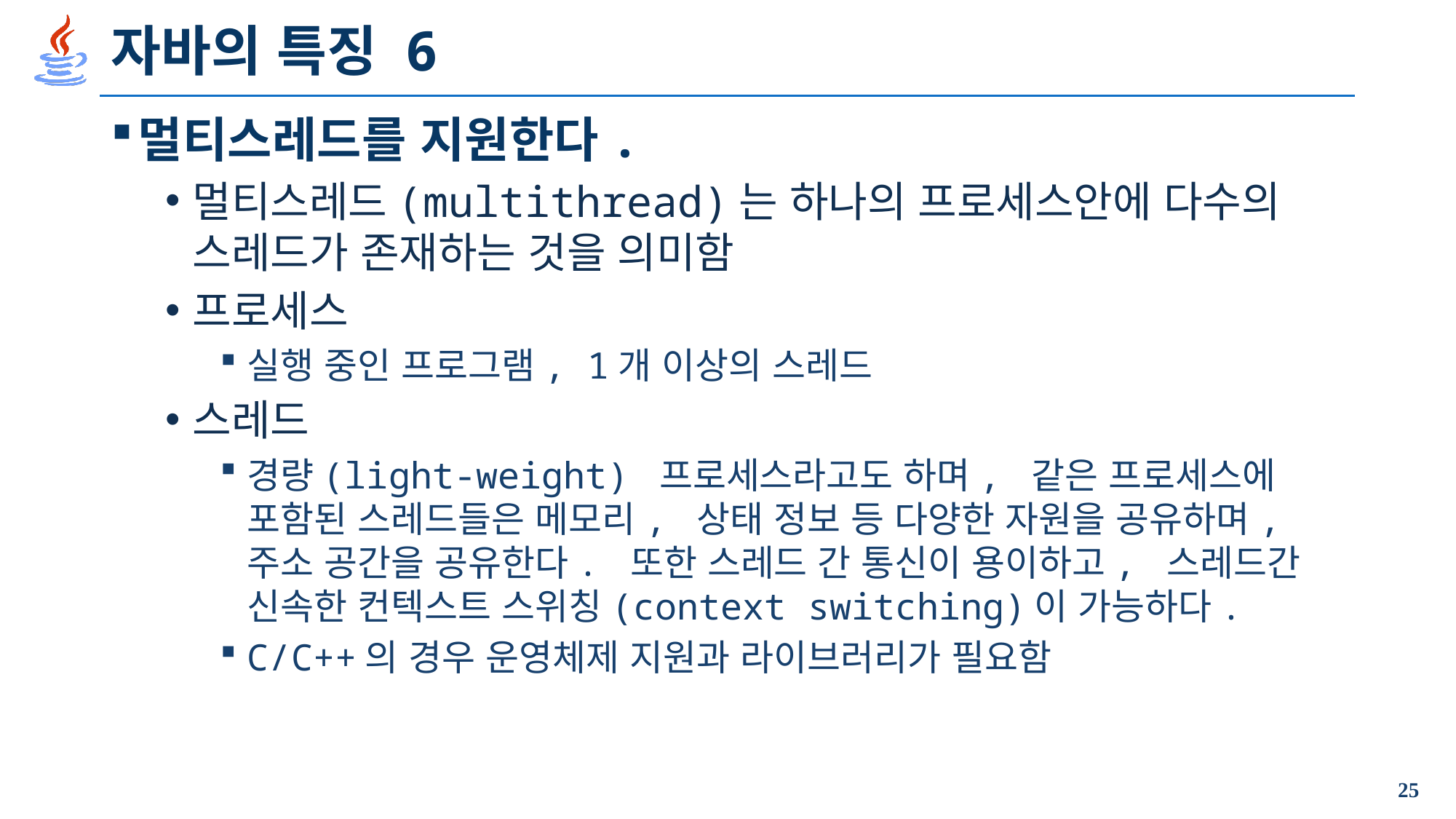

# 자바의 특징 6
멀티스레드를 지원한다.
멀티스레드(multithread)는 하나의 프로세스안에 다수의 스레드가 존재하는 것을 의미함
프로세스
실행 중인 프로그램, 1개 이상의 스레드
스레드
경량(light-weight) 프로세스라고도 하며, 같은 프로세스에 포함된 스레드들은 메모리, 상태 정보 등 다양한 자원을 공유하며, 주소 공간을 공유한다. 또한 스레드 간 통신이 용이하고, 스레드간 신속한 컨텍스트 스위칭(context switching)이 가능하다.
C/C++의 경우 운영체제 지원과 라이브러리가 필요함

25